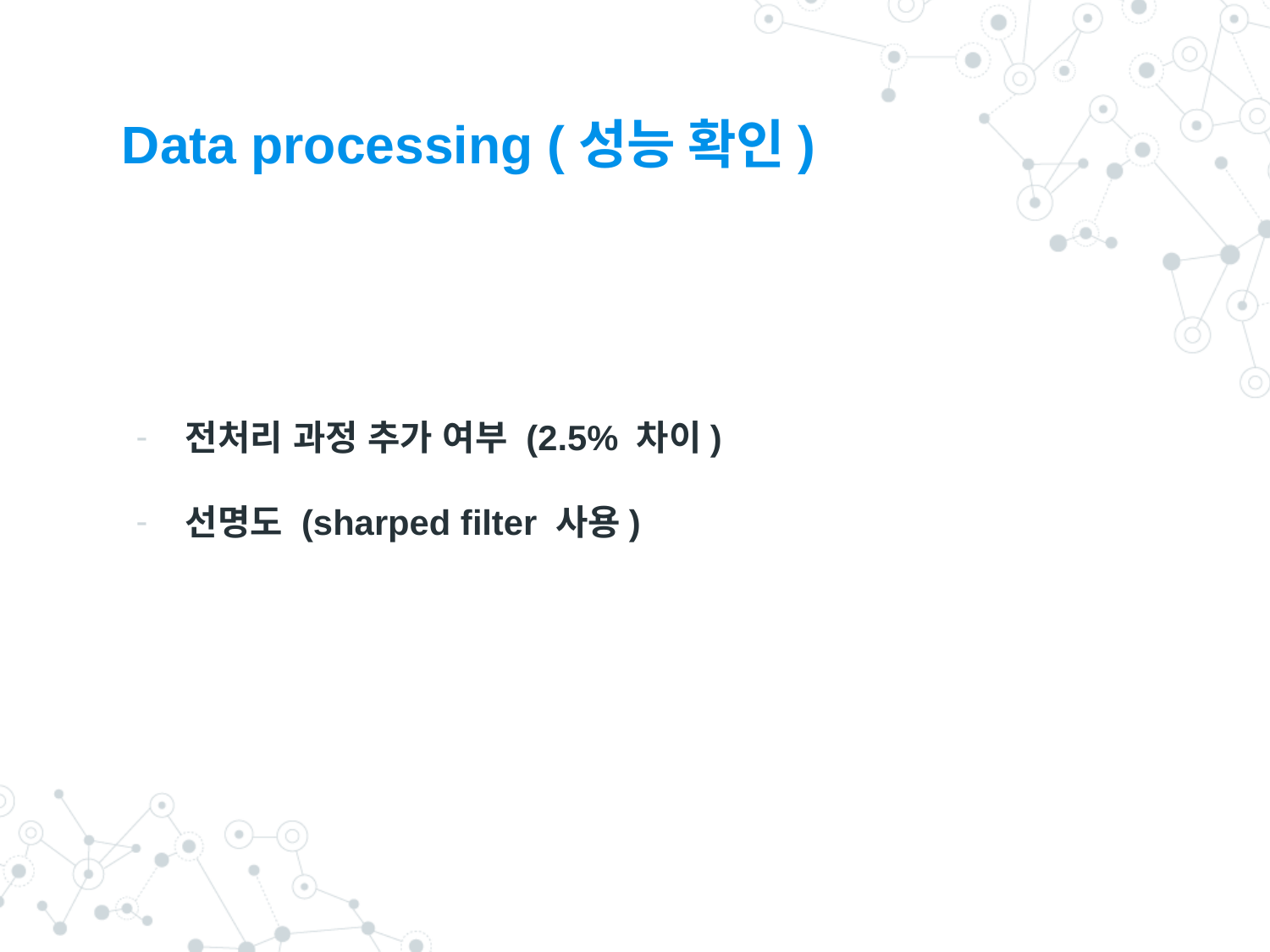

# Data processing (성능 확인)

전처리 과정 추가 여부 (2.5% 차이)

선명도 (sharped filter 사용)